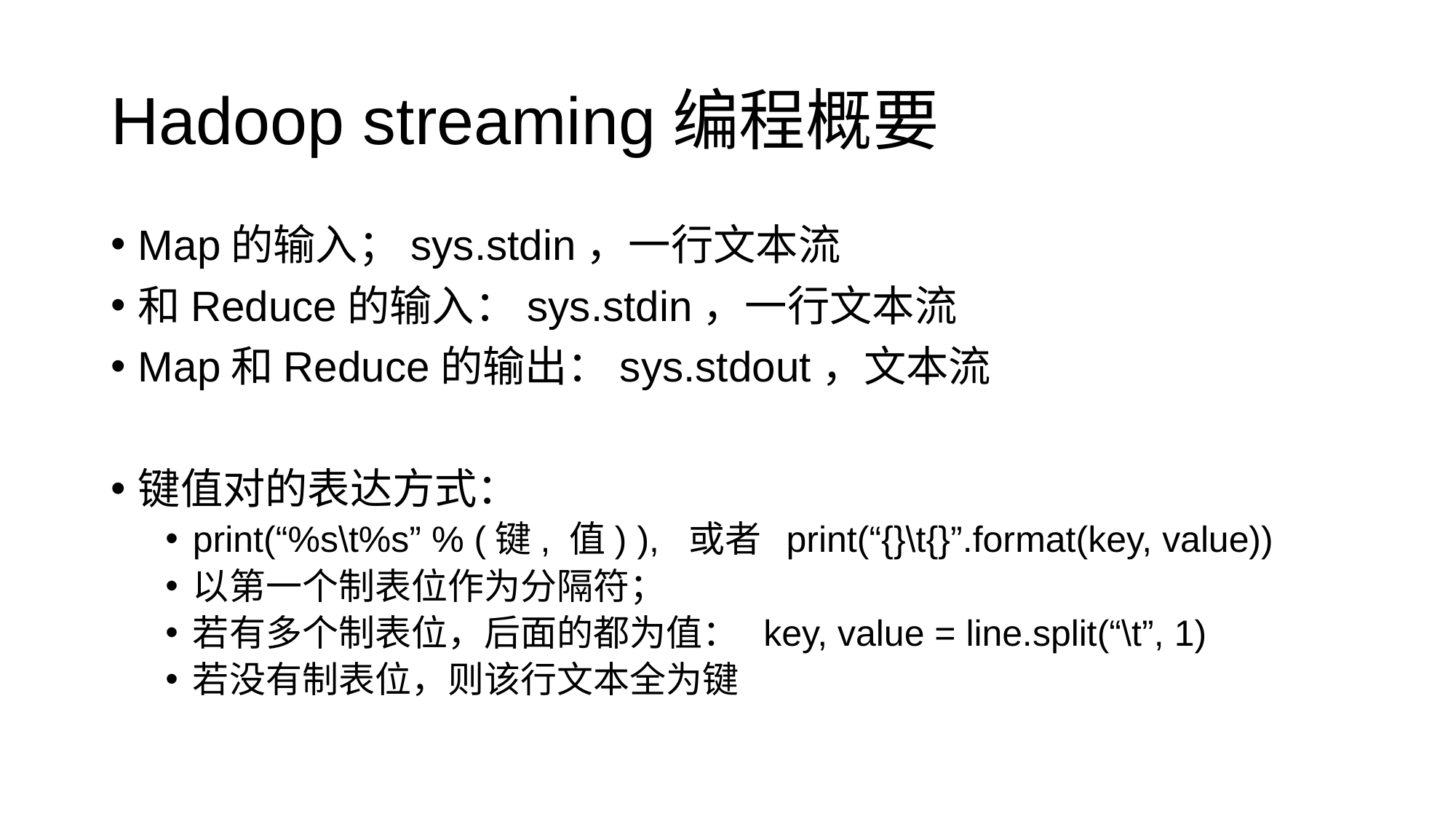

# Hadoop streaming编程概要
Map的输入；sys.stdin，一行文本流
和Reduce的输入：sys.stdin，一行文本流
Map和Reduce的输出：sys.stdout，文本流

键值对的表达方式：
print(“%s\t%s” % (键, 值) ),  或者  print(“{}\t{}”.format(key, value))
以第一个制表位作为分隔符；
若有多个制表位，后面的都为值：  key, value = line.split(“\t”, 1)
若没有制表位，则该行文本全为键